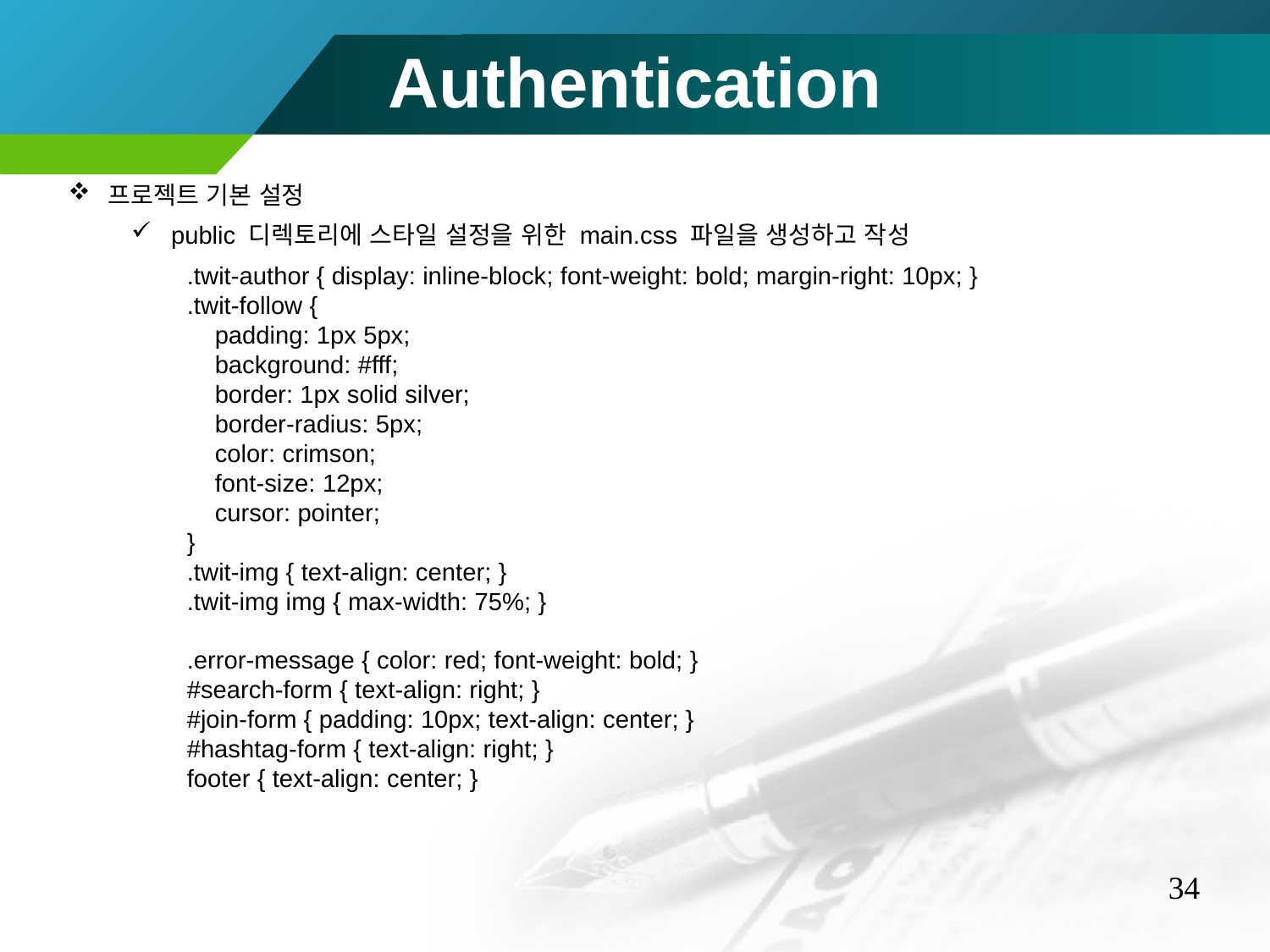

Authentication
프로젝트 기본 설정
public 디렉토리에 스타일 설정을 위한 main.css 파일을 생성하고 작성
.twit-author { display: inline-block; font-weight: bold; margin-right: 10px; }
.twit-follow {
    padding: 1px 5px;
    background: #fff;
    border: 1px solid silver;
    border-radius: 5px;
    color: crimson;
    font-size: 12px;
    cursor: pointer;
}
.twit-img { text-align: center; }
.twit-img img { max-width: 75%; }

.error-message { color: red; font-weight: bold; }
#search-form { text-align: right; }
#join-form { padding: 10px; text-align: center; }
#hashtag-form { text-align: right; }
footer { text-align: center; }
34